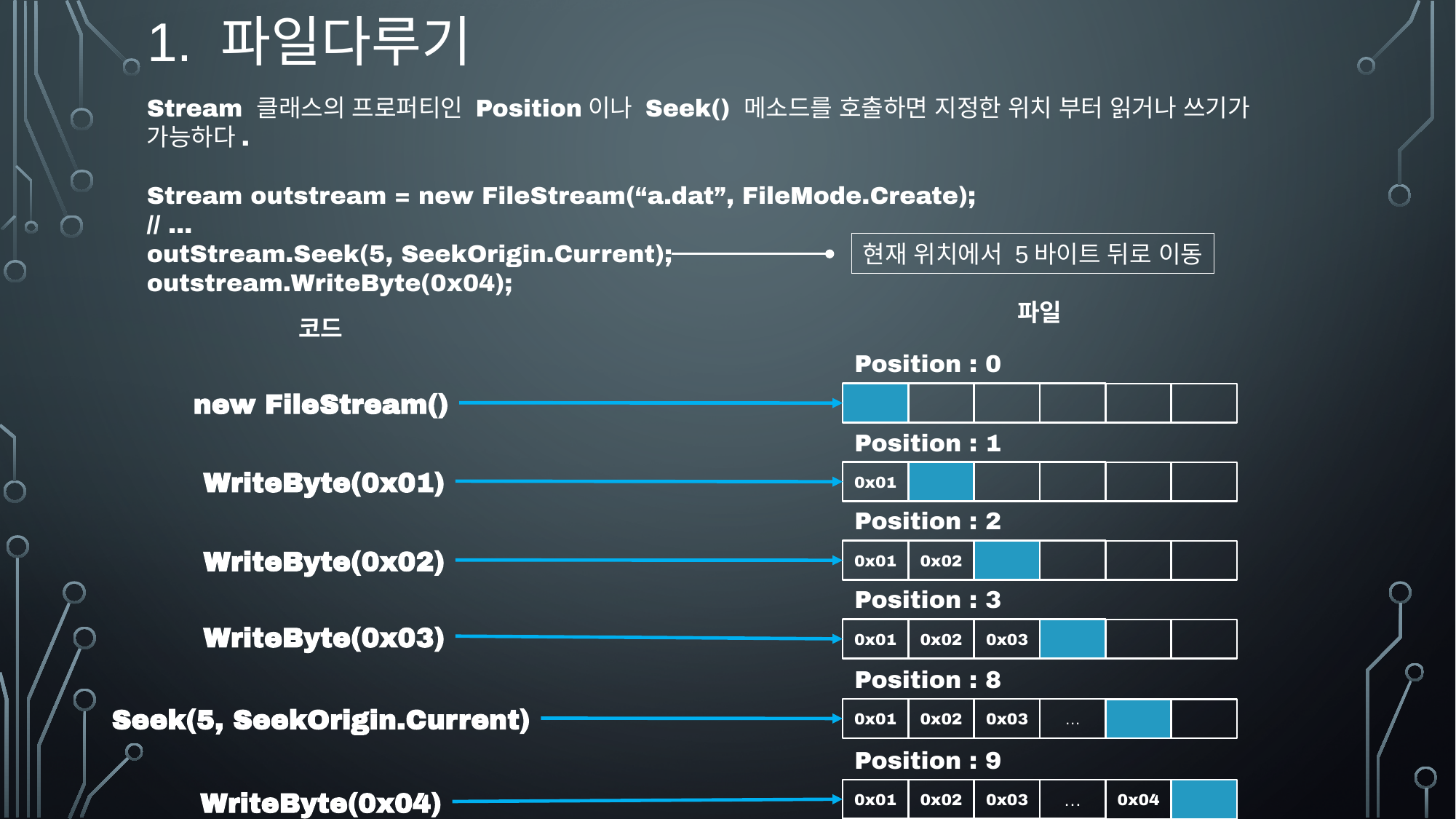

# 1. 파일다루기
Stream 클래스의 프로퍼티인 Position이나 Seek() 메소드를 호출하면 지정한 위치 부터 읽거나 쓰기가 가능하다.

Stream outstream = new FileStream(“a.dat”, FileMode.Create);
// …
outStream.Seek(5, SeekOrigin.Current);
outstream.WriteByte(0x04);
현재 위치에서 5바이트 뒤로 이동
파일
코드
Position : 0

Position : 1
0x01

Position : 2
0x01
0x02

Position : 3
0x01
0x02
0x03

Position : 8
0x01
0x02
0x03
…

Position : 9
0x01
0x02
0x03
…
0x04

new FileStream()
WriteByte(0x01)
WriteByte(0x02)
WriteByte(0x03)
Seek(5, SeekOrigin.Current)
WriteByte(0x04)